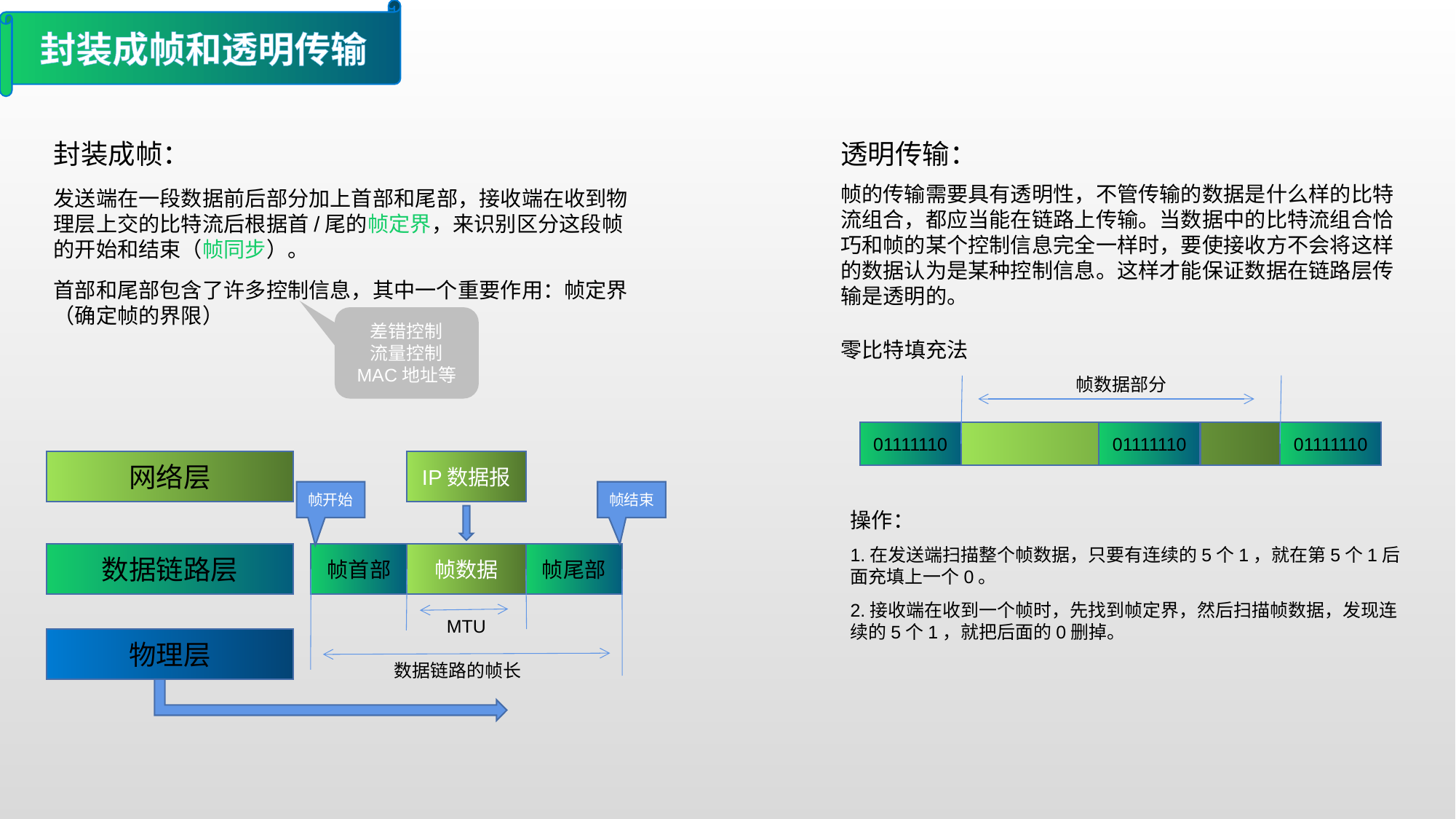

封装成帧和透明传输
封装成帧：
透明传输：
帧的传输需要具有透明性，不管传输的数据是什么样的比特流组合，都应当能在链路上传输。当数据中的比特流组合恰巧和帧的某个控制信息完全一样时，要使接收方不会将这样的数据认为是某种控制信息。这样才能保证数据在链路层传输是透明的。
发送端在一段数据前后部分加上首部和尾部，接收端在收到物理层上交的比特流后根据首/尾的帧定界，来识别区分这段帧的开始和结束（帧同步）。
首部和尾部包含了许多控制信息，其中一个重要作用：帧定界（确定帧的界限）
差错控制
流量控制
MAC地址等
零比特填充法
帧数据部分
01111110

01111110
01111110
网络层
IP数据报
帧开始
帧结束
操作：

1.在发送端扫描整个帧数据，只要有连续的5个1，就在第5个1后面充填上一个0。
数据链路层
帧首部
帧数据
帧尾部
2.接收端在收到一个帧时，先找到帧定界，然后扫描帧数据，发现连续的5个1，就把后面的0删掉。
MTU
物理层
数据链路的帧长